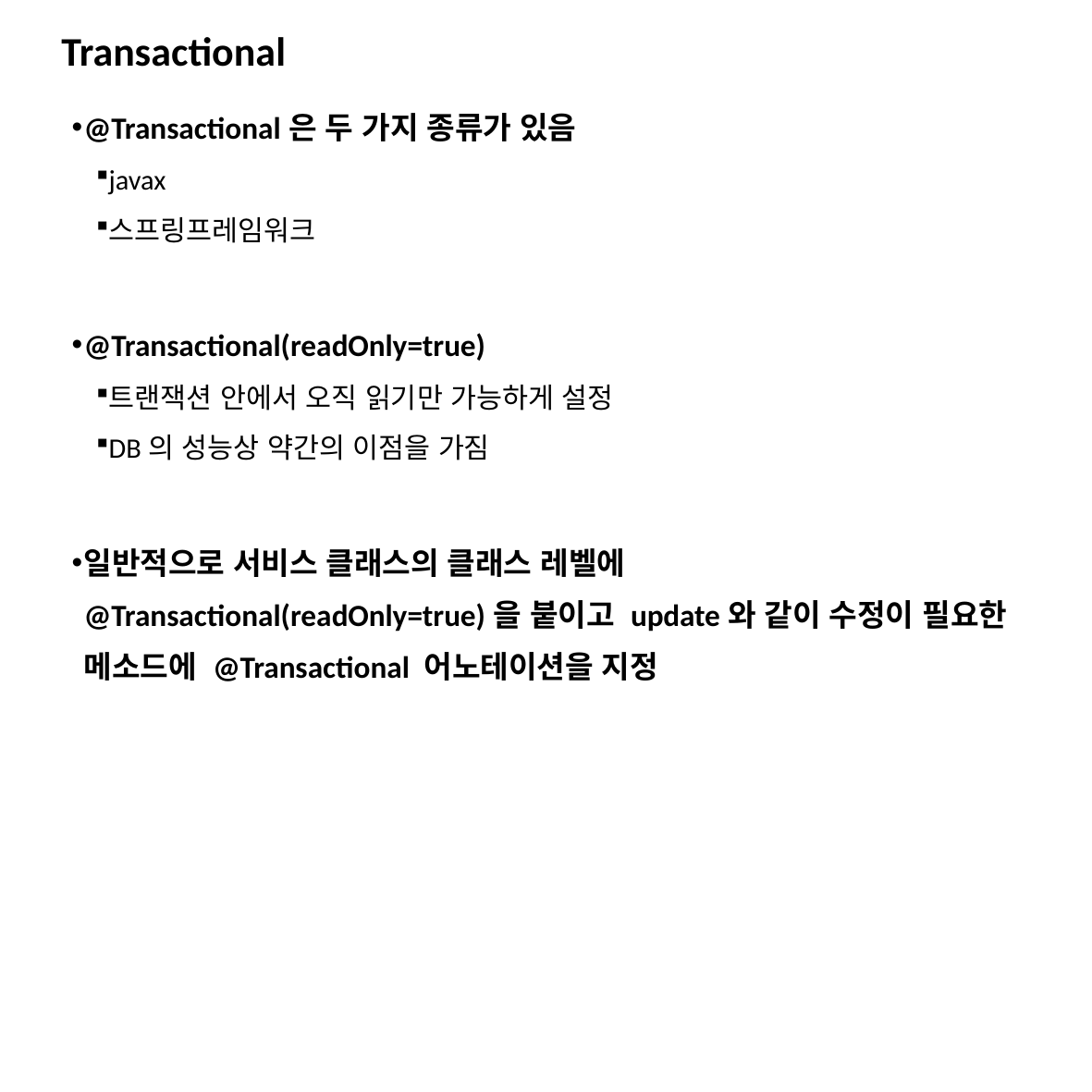

# Transactional
@Transactional은 두 가지 종류가 있음
javax
스프링프레임워크

@Transactional(readOnly=true)
트랜잭션 안에서 오직 읽기만 가능하게 설정
DB의 성능상 약간의 이점을 가짐

일반적으로 서비스 클래스의 클래스 레벨에 @Transactional(readOnly=true)을 붙이고 update와 같이 수정이 필요한 메소드에 @Transactional 어노테이션을 지정